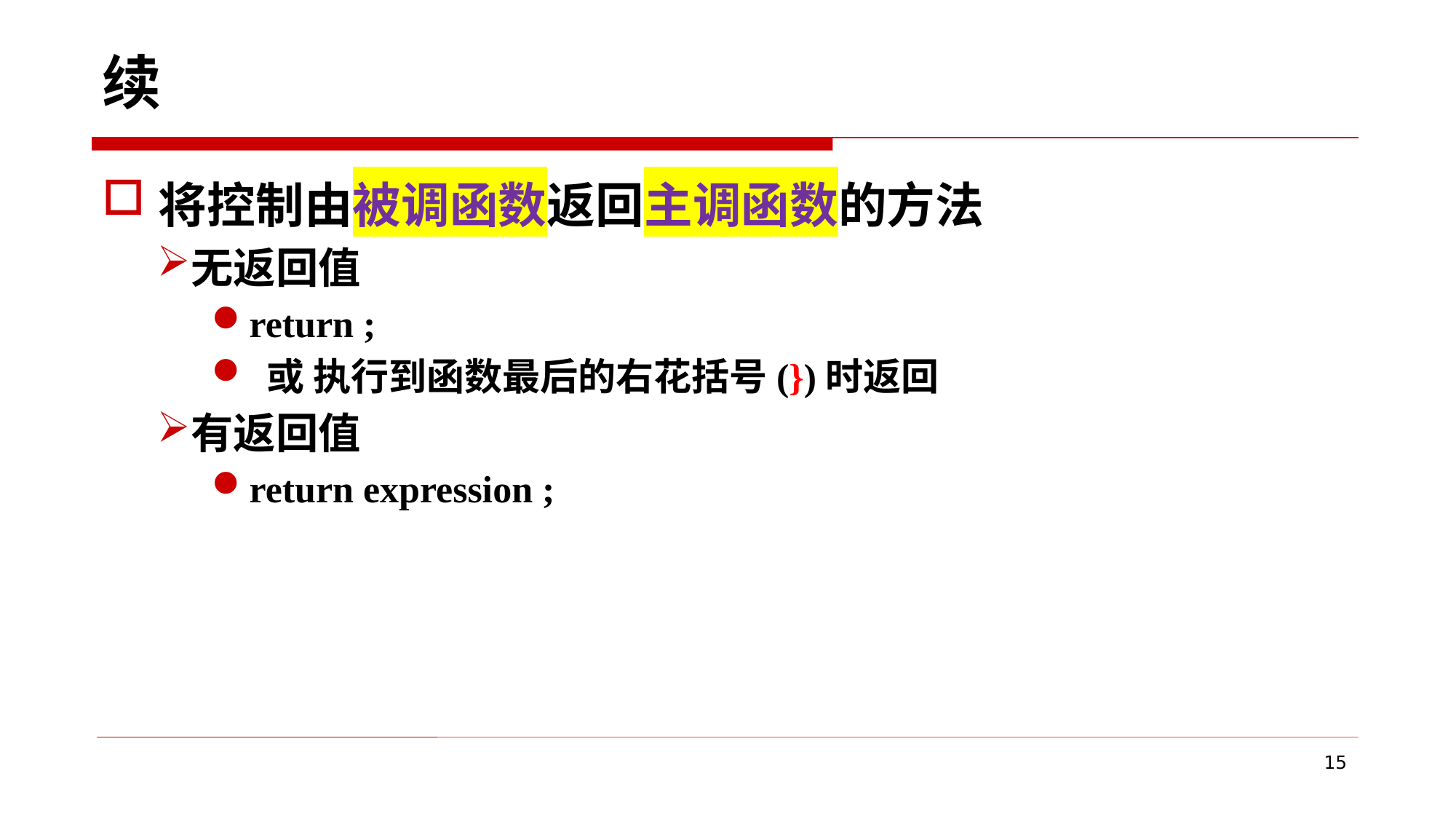

续
将控制由被调函数返回主调函数的方法
无返回值
return ;
 或 执行到函数最后的右花括号(})时返回
有返回值
return expression ;
15